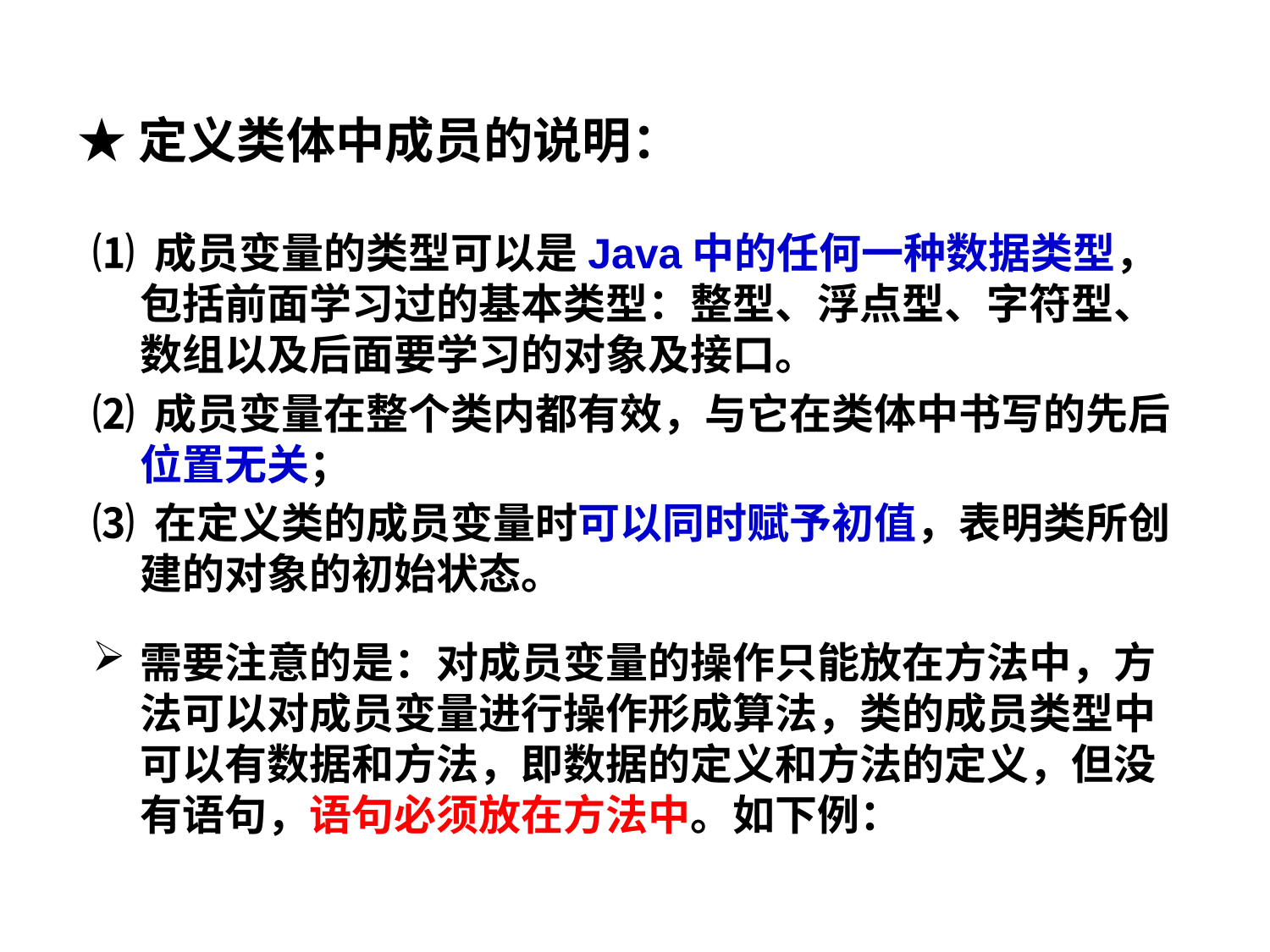

★定义类体中成员的说明：
⑴ 成员变量的类型可以是Java中的任何一种数据类型，包括前面学习过的基本类型：整型、浮点型、字符型、数组以及后面要学习的对象及接口。
⑵ 成员变量在整个类内都有效，与它在类体中书写的先后位置无关；
⑶ 在定义类的成员变量时可以同时赋予初值，表明类所创建的对象的初始状态。

需要注意的是：对成员变量的操作只能放在方法中，方法可以对成员变量进行操作形成算法，类的成员类型中可以有数据和方法，即数据的定义和方法的定义，但没有语句，语句必须放在方法中。如下例：